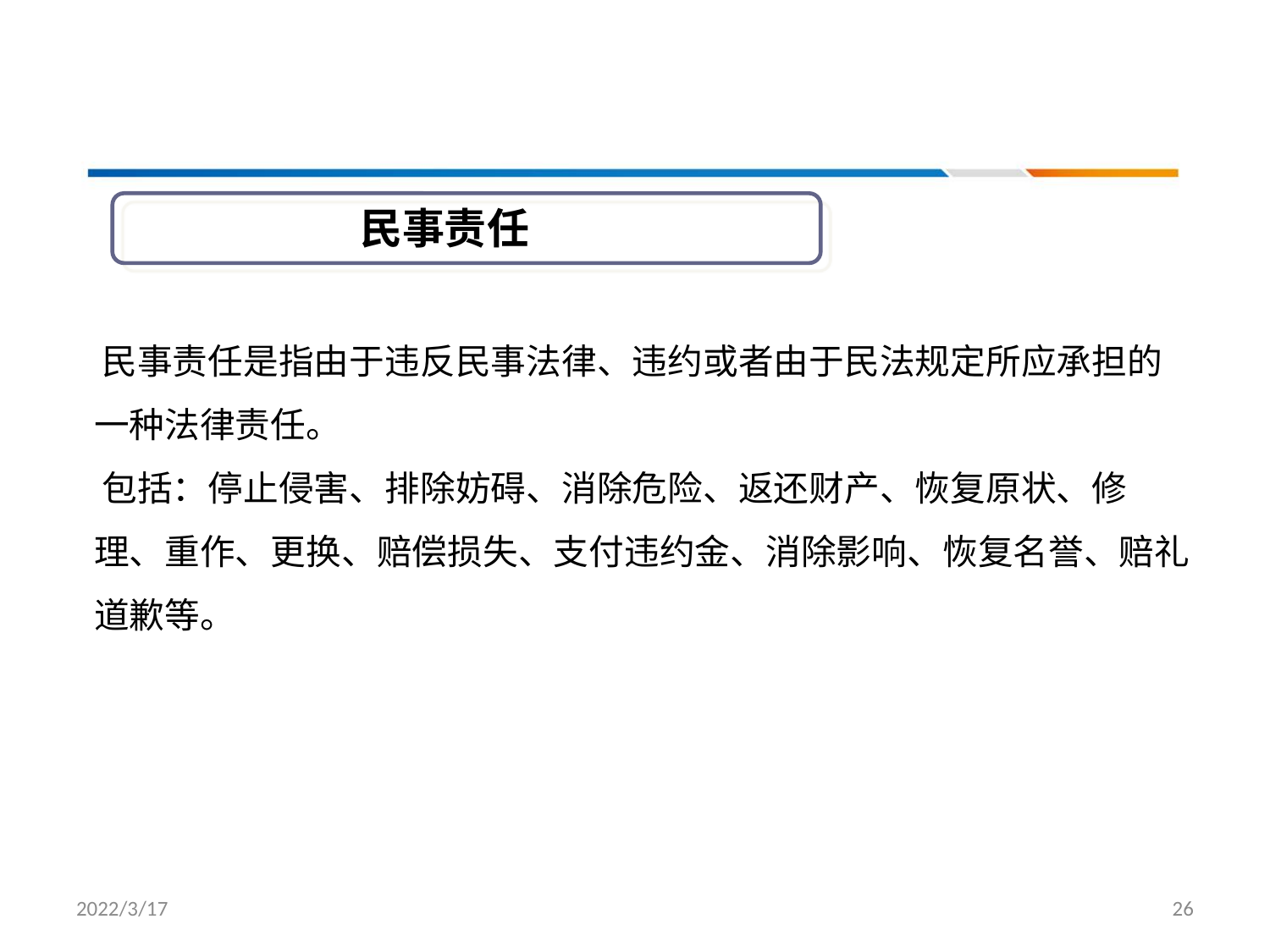

#

民事责任
      民事责任是指由于违反民事法律、违约或者由于民法规定所应承担的一种法律责任。
      包括：停止侵害、排除妨碍、消除危险、返还财产、恢复原状、修理、重作、更换、赔偿损失、支付违约金、消除影响、恢复名誉、赔礼道歉等。
2022/3/17

26